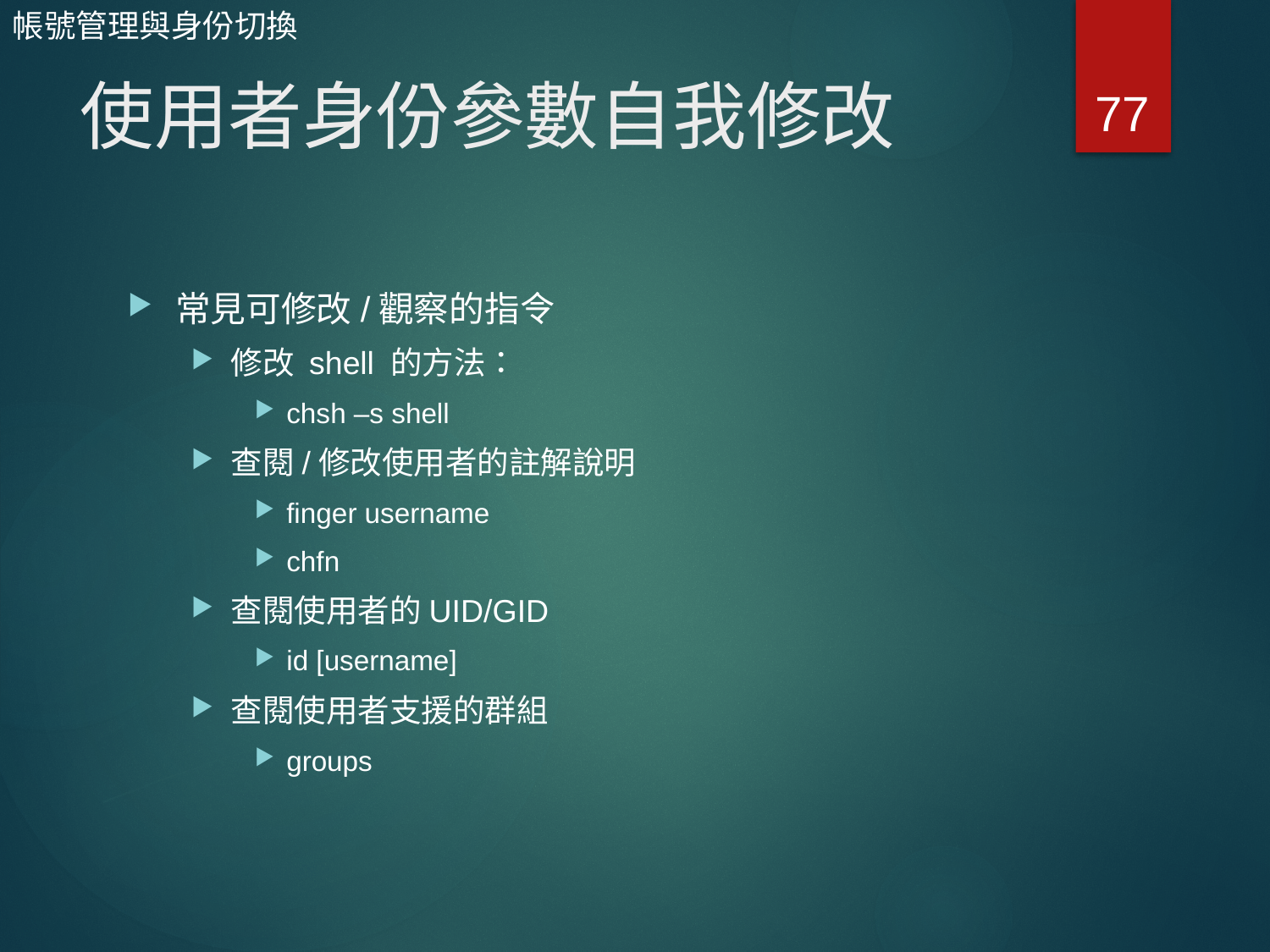

帳號管理與身份切換
77
# 使用者身份參數自我修改
常見可修改/觀察的指令
修改 shell 的方法：
chsh –s shell
查閱/修改使用者的註解說明
finger username
chfn
查閱使用者的UID/GID
id [username]
查閱使用者支援的群組
groups